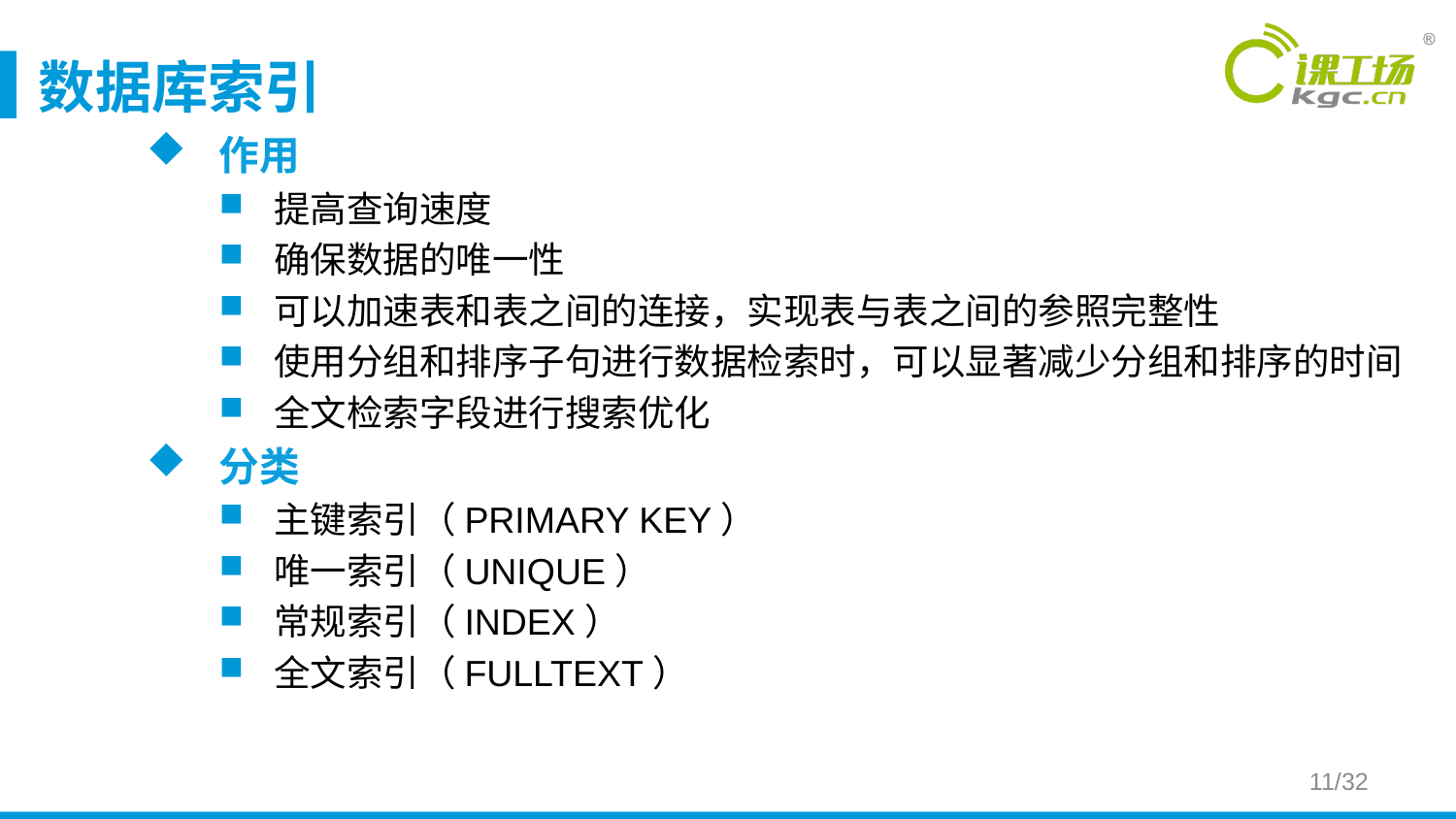

# 数据库索引
作用
提高查询速度
确保数据的唯一性
可以加速表和表之间的连接，实现表与表之间的参照完整性
使用分组和排序子句进行数据检索时，可以显著减少分组和排序的时间
全文检索字段进行搜索优化
分类
主键索引（PRIMARY KEY）
唯一索引（UNIQUE）
常规索引（INDEX）
全文索引（FULLTEXT）
11/32